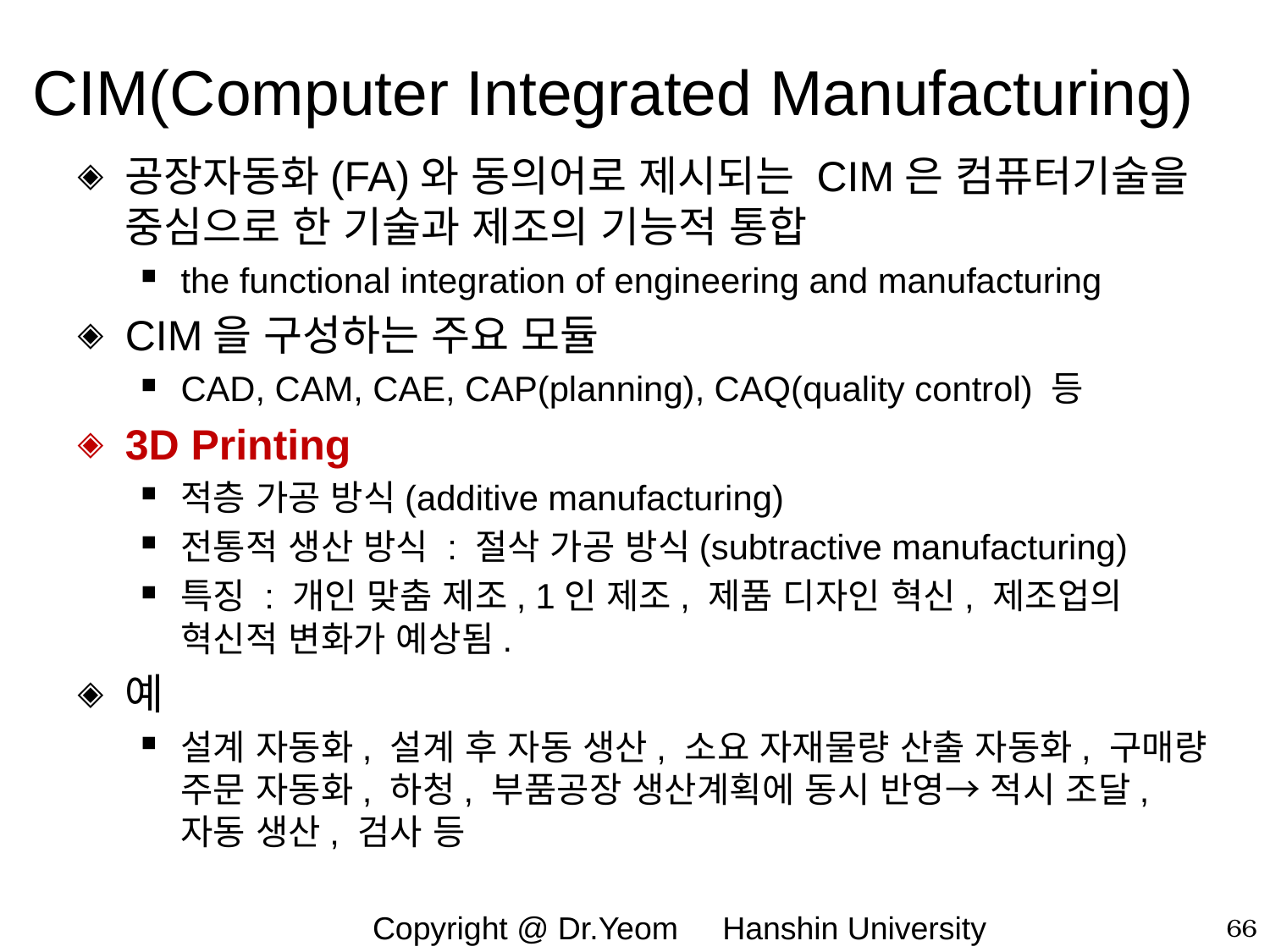

# CIM(Computer Integrated Manufacturing)
공장자동화(FA)와 동의어로 제시되는 CIM은 컴퓨터기술을 중심으로 한 기술과 제조의 기능적 통합
the functional integration of engineering and manufacturing
CIM을 구성하는 주요 모듈
CAD, CAM, CAE, CAP(planning), CAQ(quality control) 등
3D Printing
적층 가공 방식(additive manufacturing)
전통적 생산 방식 : 절삭 가공 방식(subtractive manufacturing)
특징 : 개인 맞춤 제조, 1인 제조, 제품 디자인 혁신, 제조업의 혁신적 변화가 예상됨.
예
설계 자동화, 설계 후 자동 생산, 소요 자재물량 산출 자동화, 구매량 주문 자동화, 하청, 부품공장 생산계획에 동시 반영→ 적시 조달, 자동 생산, 검사 등
66